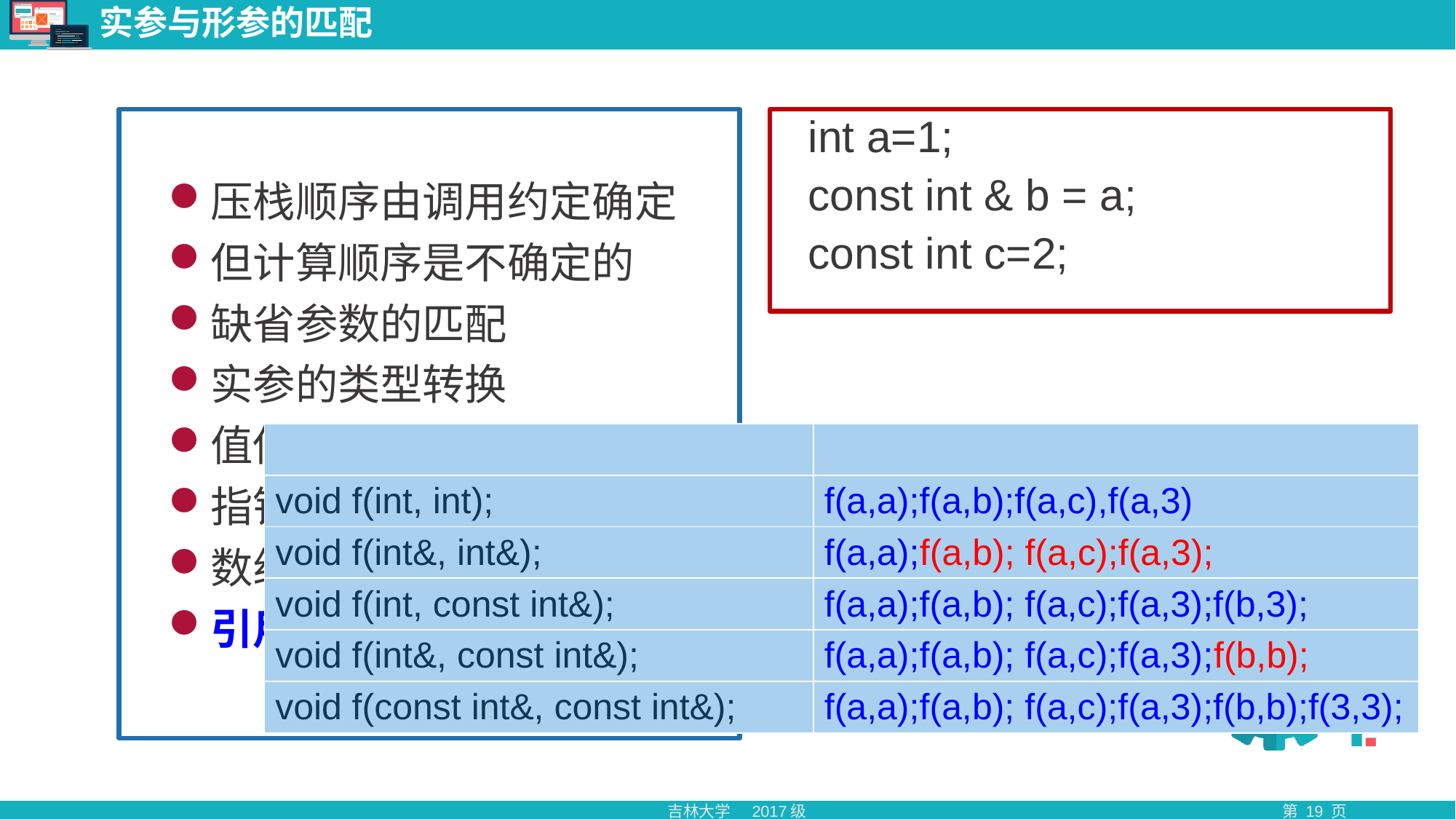

# 实参与形参的匹配

压栈顺序由调用约定确定
但计算顺序是不确定的
缺省参数的匹配
实参的类型转换
值传递
指针传递
数组的传递
引用传递

int a=1;
const int & b = a;
const int c=2;

|  |  |
| --- | --- |
| void f(int, int); | f(a,a);f(a,b);f(a,c),f(a,3) |
| void f(int&, int&); | f(a,a);f(a,b); f(a,c);f(a,3); |
| void f(int, const int&); | f(a,a);f(a,b); f(a,c);f(a,3);f(b,3); |
| void f(int&, const int&); | f(a,a);f(a,b); f(a,c);f(a,3);f(b,b); |
| void f(const int&, const int&); | f(a,a);f(a,b); f(a,c);f(a,3);f(b,b);f(3,3); |